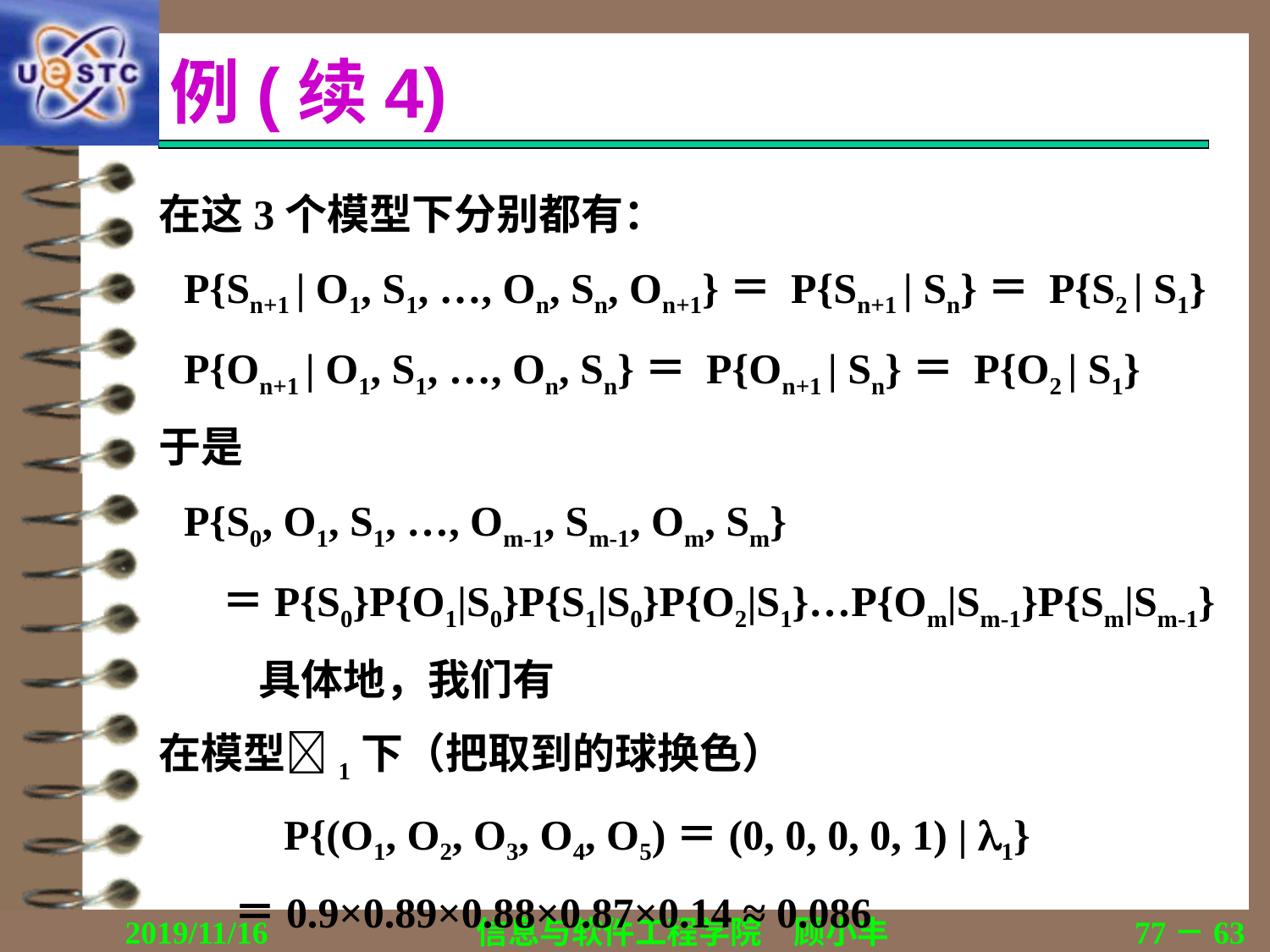

# 例(续4)
在这3个模型下分别都有：
P{Sn+1 | O1, S1, …, On, Sn, On+1}＝ P{Sn+1 | Sn}＝ P{S2 | S1}
P{On+1 | O1, S1, …, On, Sn}＝ P{On+1 | Sn}＝ P{O2 | S1}
于是
P{S0, O1, S1, …, Om-1, Sm-1, Om, Sm}
＝P{S0}P{O1|S0}P{S1|S0}P{O2|S1}…P{Om|Sm-1}P{Sm|Sm-1}
具体地，我们有
在模型λ1下（把取到的球换色）
P{(O1, O2, O3, O4, O5)＝(0, 0, 0, 0, 1) | λ1}
＝0.9×0.89×0.88×0.87×0.14 ≈ 0.086
2019/11/16
信息与软件工程学院　顾小丰
77－63